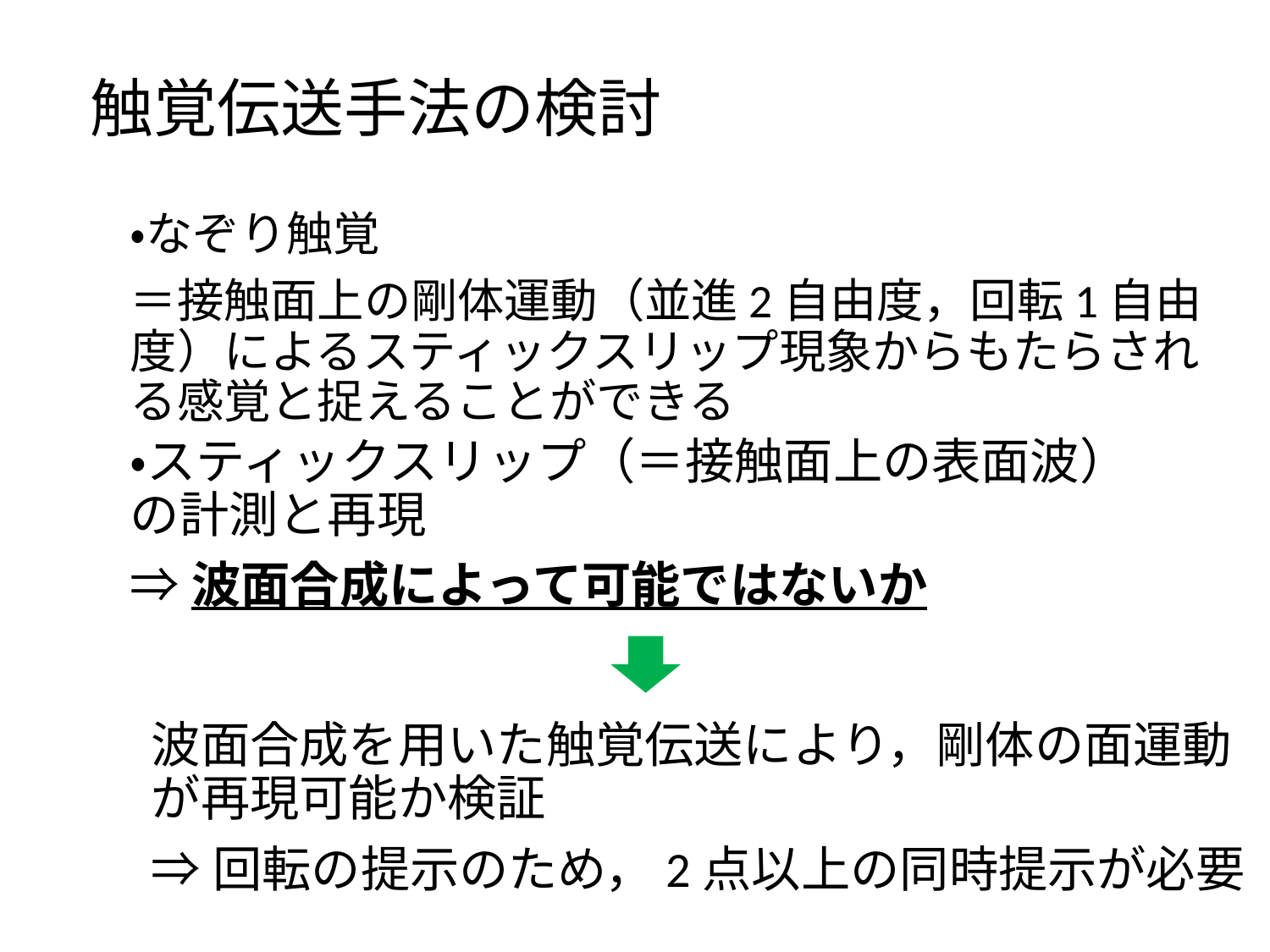

触覚伝送手法の検討
・なぞり触覚
＝接触面上の剛体運動（並進2自由度，回転1自由度）によるスティックスリップ現象からもたらされる感覚と捉えることができる
・スティックスリップ（＝接触面上の表面波）の計測と再現
⇒波面合成によって可能ではないか

波面合成を用いた触覚伝送により，剛体の面運動が再現可能か検証
⇒回転の提示のため，2点以上の同時提示が必要